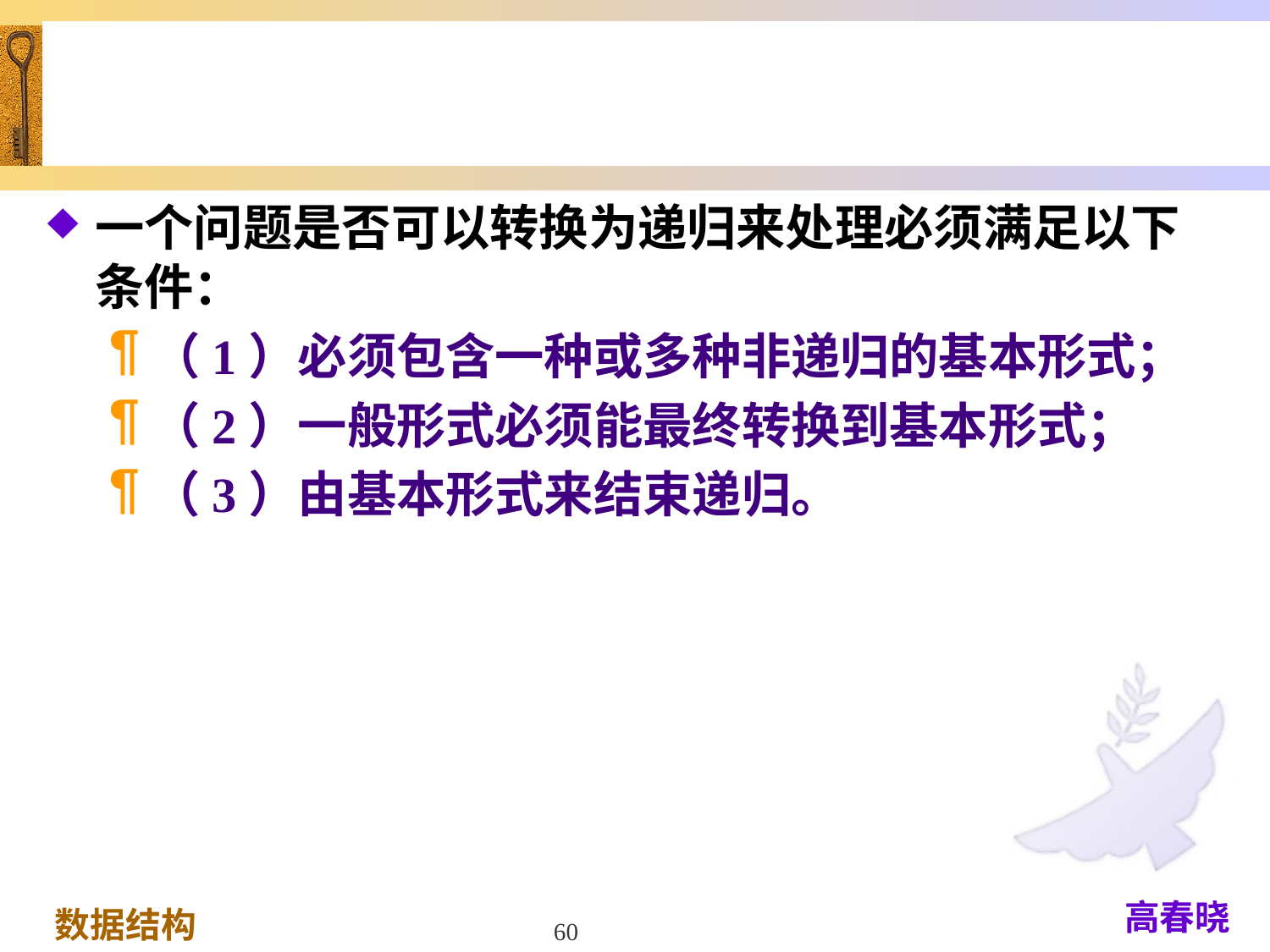

#
一个问题是否可以转换为递归来处理必须满足以下条件：
（1）必须包含一种或多种非递归的基本形式；
（2）一般形式必须能最终转换到基本形式；
（3）由基本形式来结束递归。
60